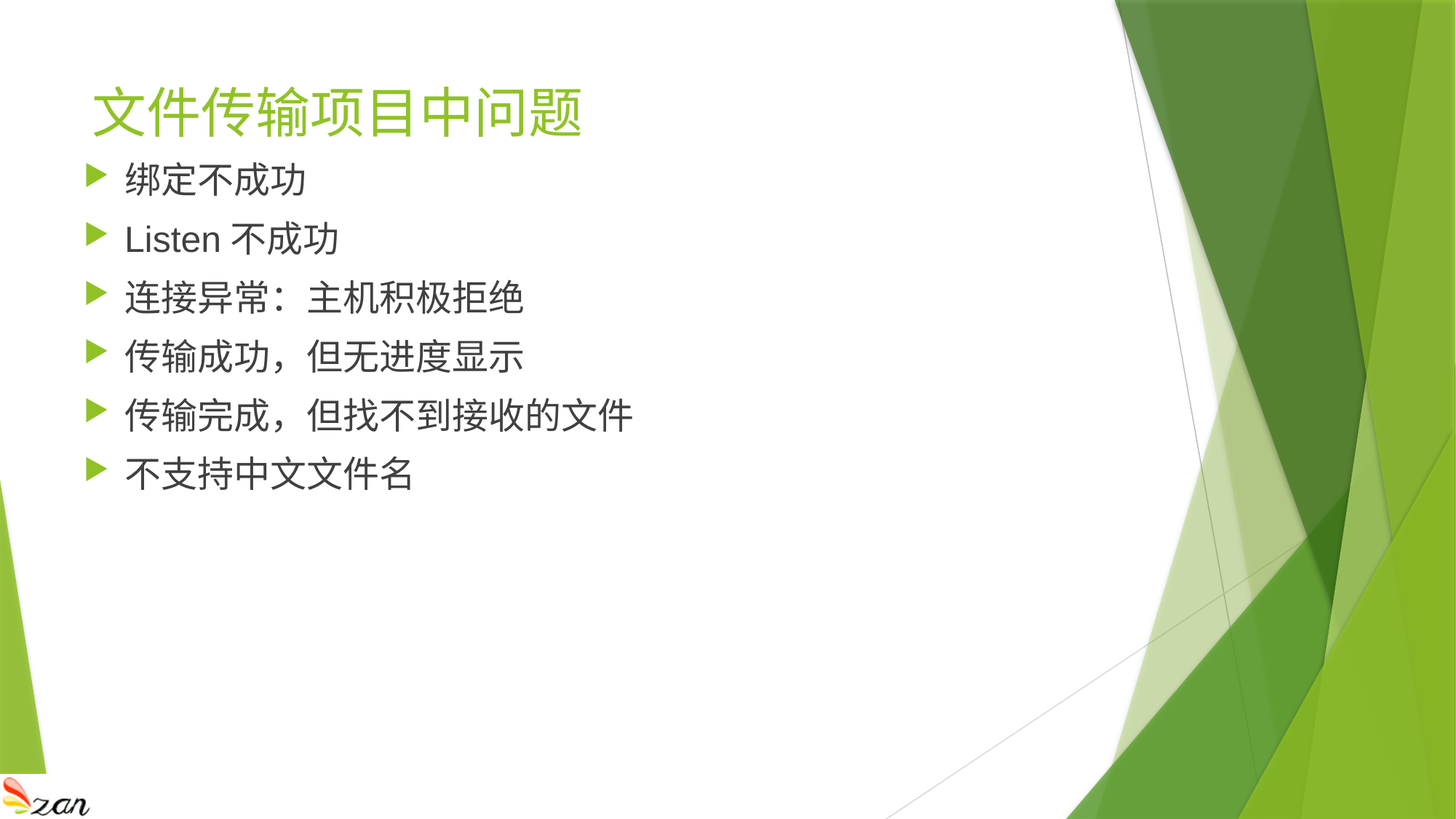

# 文件传输项目中问题
绑定不成功
Listen不成功
连接异常：主机积极拒绝
传输成功，但无进度显示
传输完成，但找不到接收的文件
不支持中文文件名